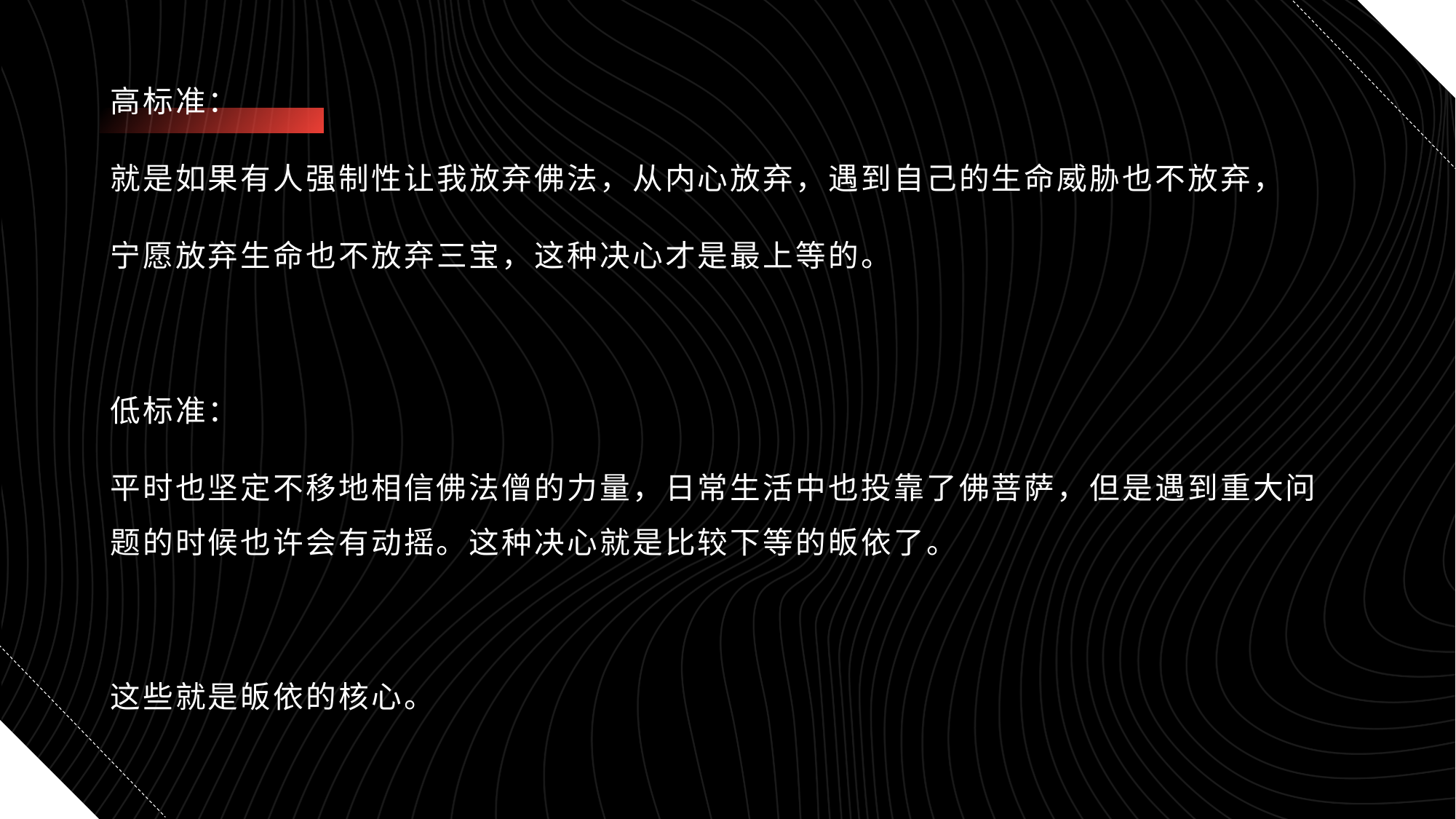

#
高标准：
就是如果有人强制性让我放弃佛法，从内心放弃，遇到自己的生命威胁也不放弃，
宁愿放弃生命也不放弃三宝，这种决心才是最上等的。

低标准：
平时也坚定不移地相信佛法僧的力量，日常生活中也投靠了佛菩萨，但是遇到重大问题的时候也许会有动摇。这种决心就是比较下等的皈依了。

这些就是皈依的核心。